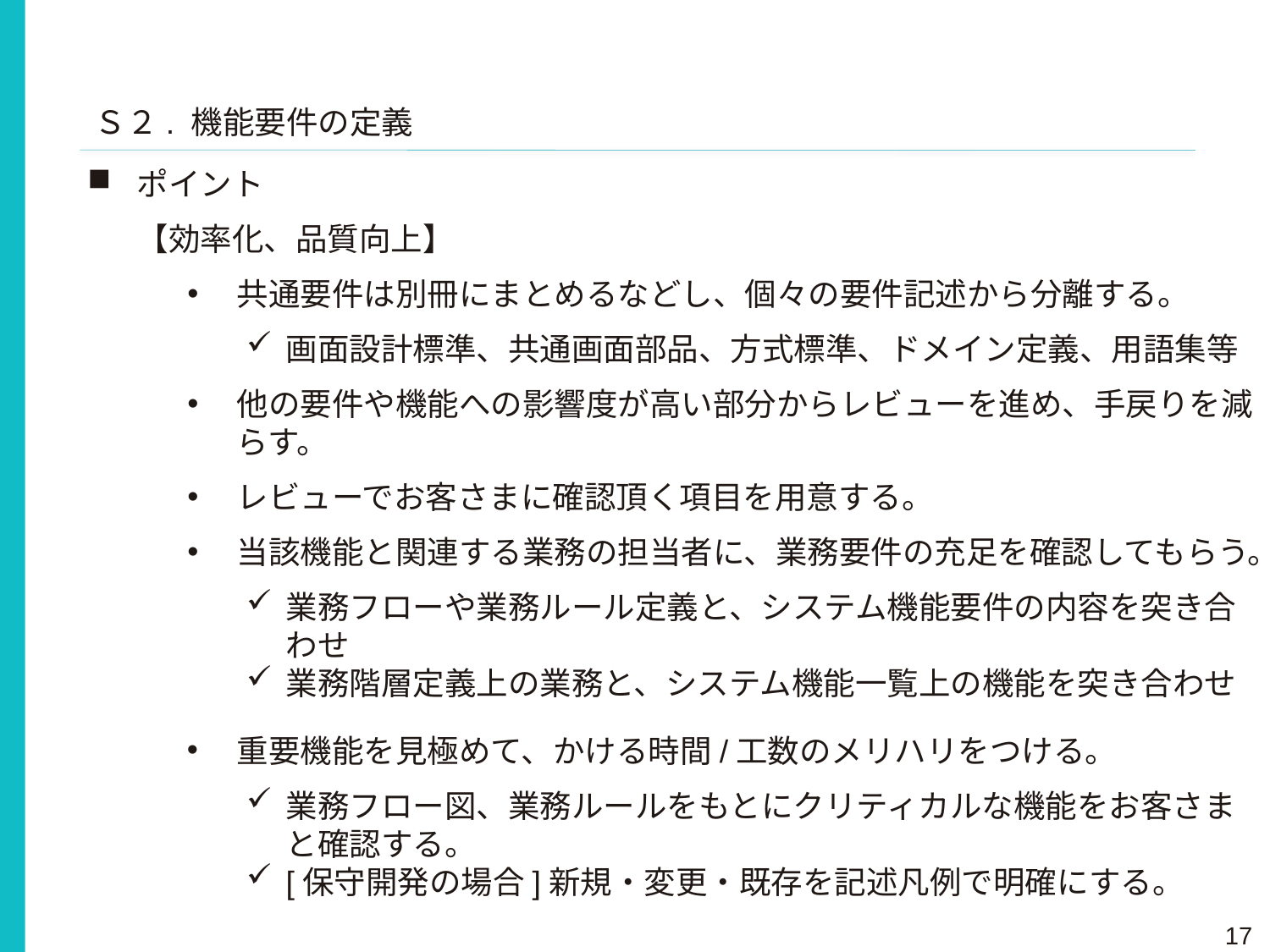

Ｓ２. 機能要件の定義
ポイント

【効率化、品質向上】

共通要件は別冊にまとめるなどし、個々の要件記述から分離する。

画面設計標準、共通画面部品、方式標準、ドメイン定義、用語集等
他の要件や機能への影響度が高い部分からレビューを進め、手戻りを減らす。

レビューでお客さまに確認頂く項目を用意する。

当該機能と関連する業務の担当者に、業務要件の充足を確認してもらう。

業務フローや業務ルール定義と、システム機能要件の内容を突き合わせ
業務階層定義上の業務と、システム機能一覧上の機能を突き合わせ

重要機能を見極めて、かける時間/工数のメリハリをつける。

業務フロー図、業務ルールをもとにクリティカルな機能をお客さまと確認する。
[保守開発の場合]新規・変更・既存を記述凡例で明確にする。

17